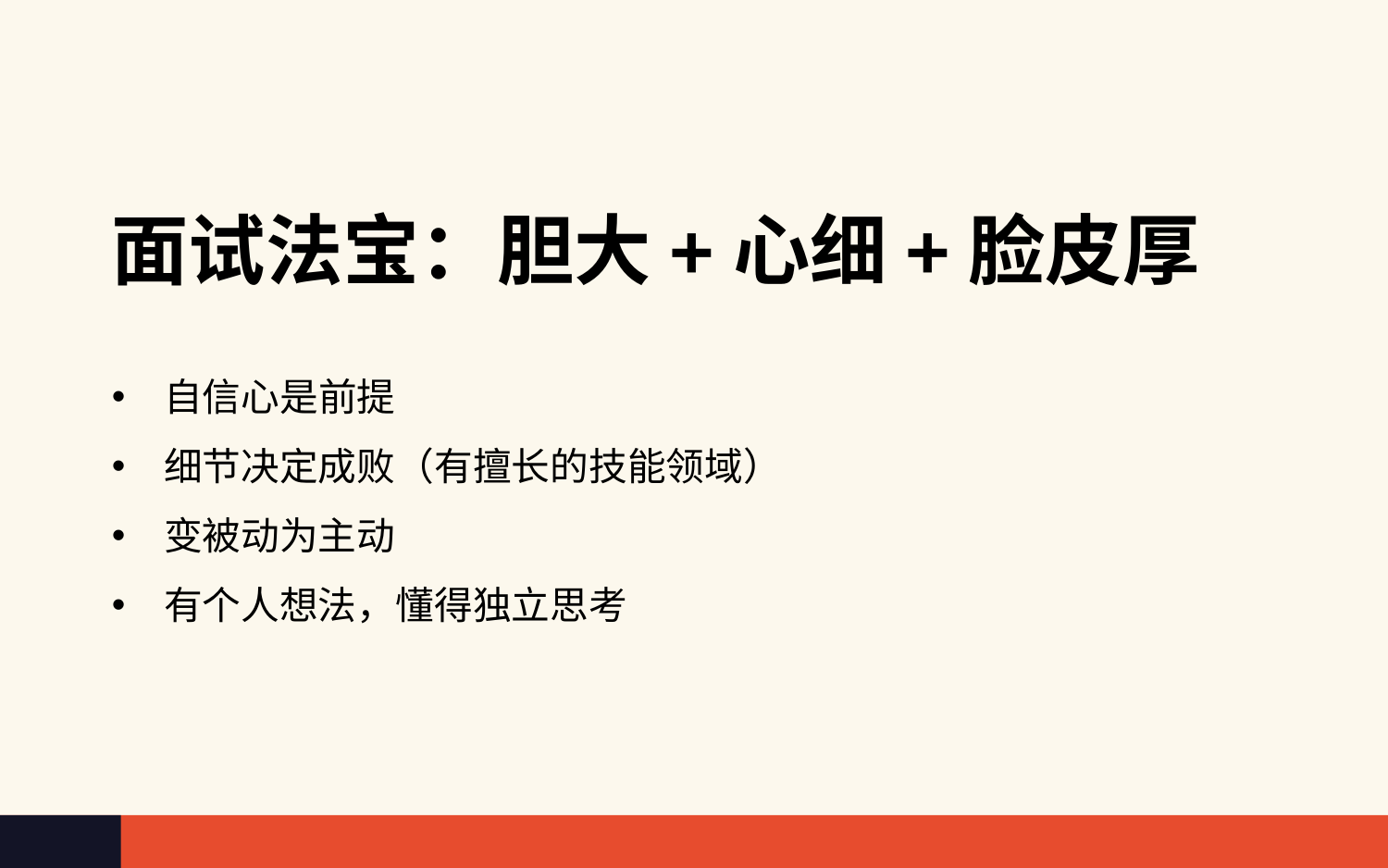

面试法宝：胆大+心细+脸皮厚

自信心是前提
细节决定成败（有擅长的技能领域）
变被动为主动
有个人想法，懂得独立思考